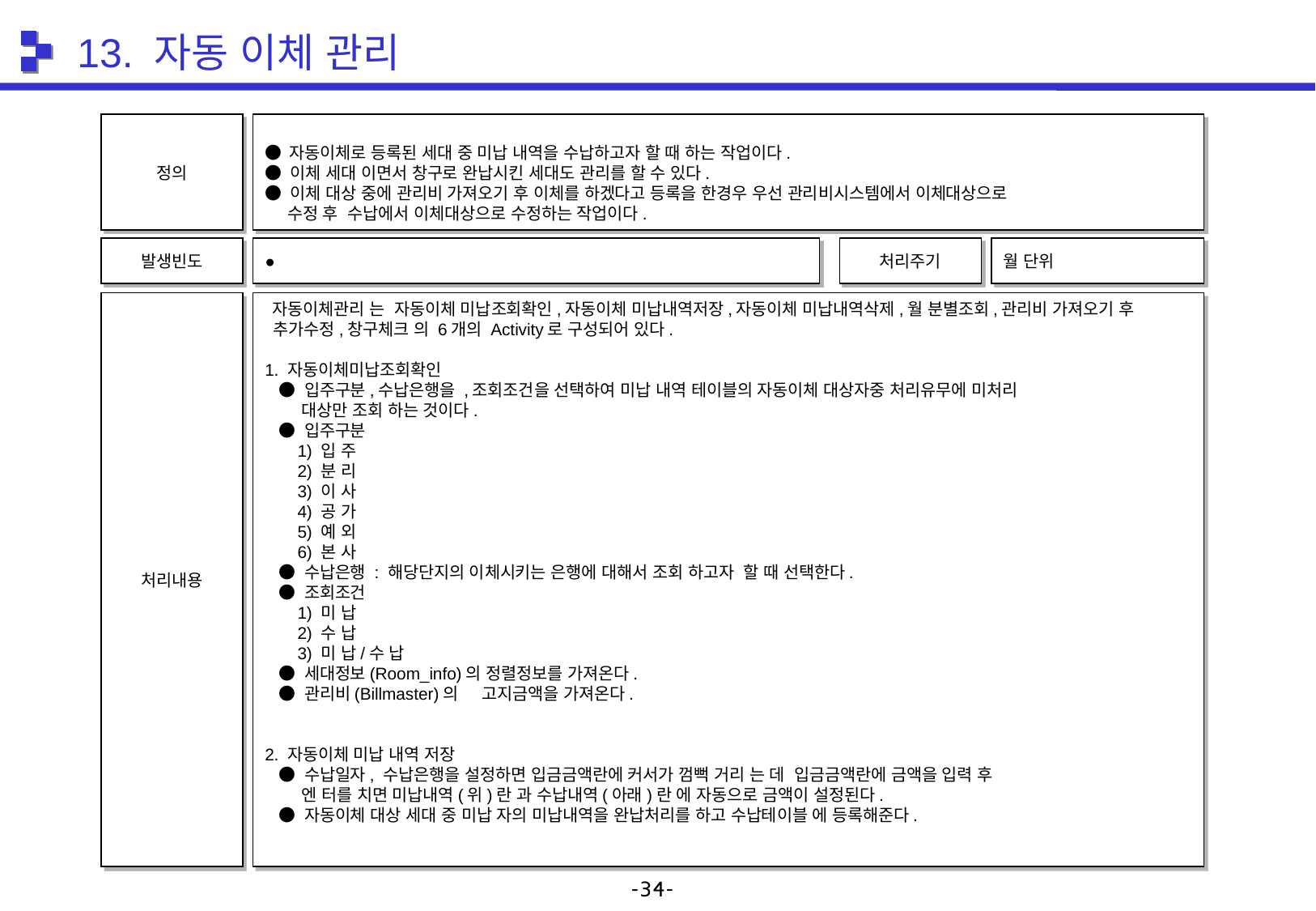

13. 자동 이체 관리
정의

● 자동이체로 등록된 세대 중 미납 내역을 수납하고자 할 때 하는 작업이다.
● 이체 세대 이면서 창구로 완납시킨 세대도 관리를 할 수 있다.
● 이체 대상 중에 관리비 가져오기 후 이체를 하겠다고 등록을 한경우 우선 관리비시스템에서 이체대상으로
    수정 후  수납에서 이체대상으로 수정하는 작업이다.
발생빈도
●
처리주기
월 단위
처리내용
 자동이체관리 는  자동이체 미납조회확인,자동이체 미납내역저장,자동이체 미납내역삭제,월 분별조회,관리비 가져오기 후
 추가수정,창구체크 의 6개의 Activity로 구성되어 있다.

1. 자동이체미납조회확인
   ● 입주구분,수납은행을 ,조회조건을 선택하여 미납 내역 테이블의 자동이체 대상자중 처리유무에 미처리
       대상만 조회 하는 것이다.
   ● 입주구분
       1) 입 주
       2) 분 리
       3) 이 사
       4) 공 가
       5) 예 외
       6) 본 사
   ● 수납은행 : 해당단지의 이체시키는 은행에 대해서 조회 하고자  할 때 선택한다.
   ● 조회조건
       1) 미 납
       2) 수 납
       3) 미 납/수 납
   ● 세대정보(Room_info)의 정렬정보를 가져온다.
   ● 관리비(Billmaster)의     고지금액을 가져온다.

2. 자동이체 미납 내역 저장
   ● 수납일자, 수납은행을 설정하면 입금금액란에 커서가 껌뻑 거리 는 데  입금금액란에 금액을 입력 후
       엔 터를 치면 미납내역(위)란 과 수납내역(아래)란 에 자동으로 금액이 설정된다.
   ● 자동이체 대상 세대 중 미납 자의 미납내역을 완납처리를 하고 수납테이블 에 등록해준다.